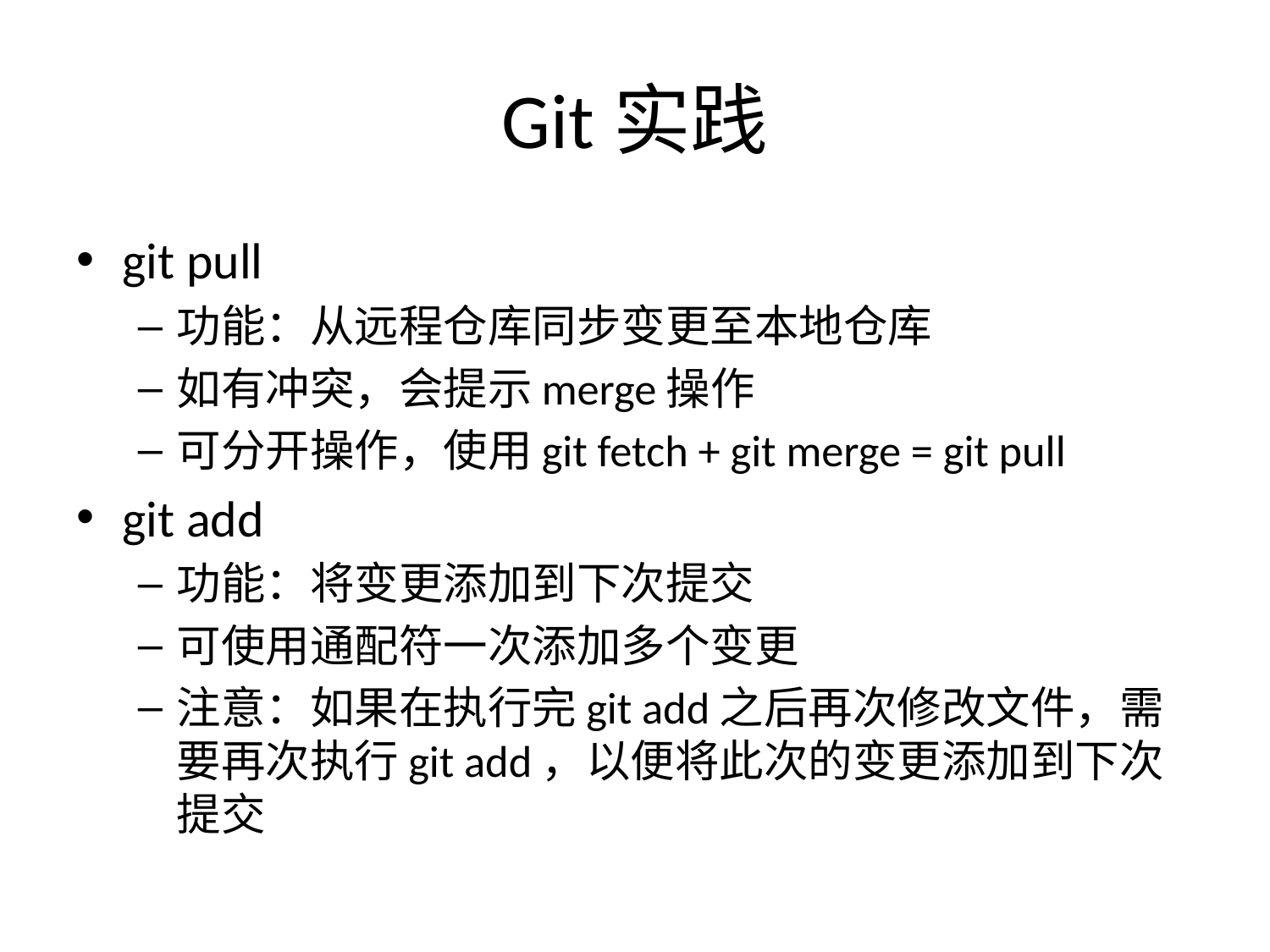

# Git实践
git pull
功能：从远程仓库同步变更至本地仓库
如有冲突，会提示merge操作
可分开操作，使用git fetch + git merge = git pull
git add
功能：将变更添加到下次提交
可使用通配符一次添加多个变更
注意：如果在执行完git add之后再次修改文件，需要再次执行git add，以便将此次的变更添加到下次提交